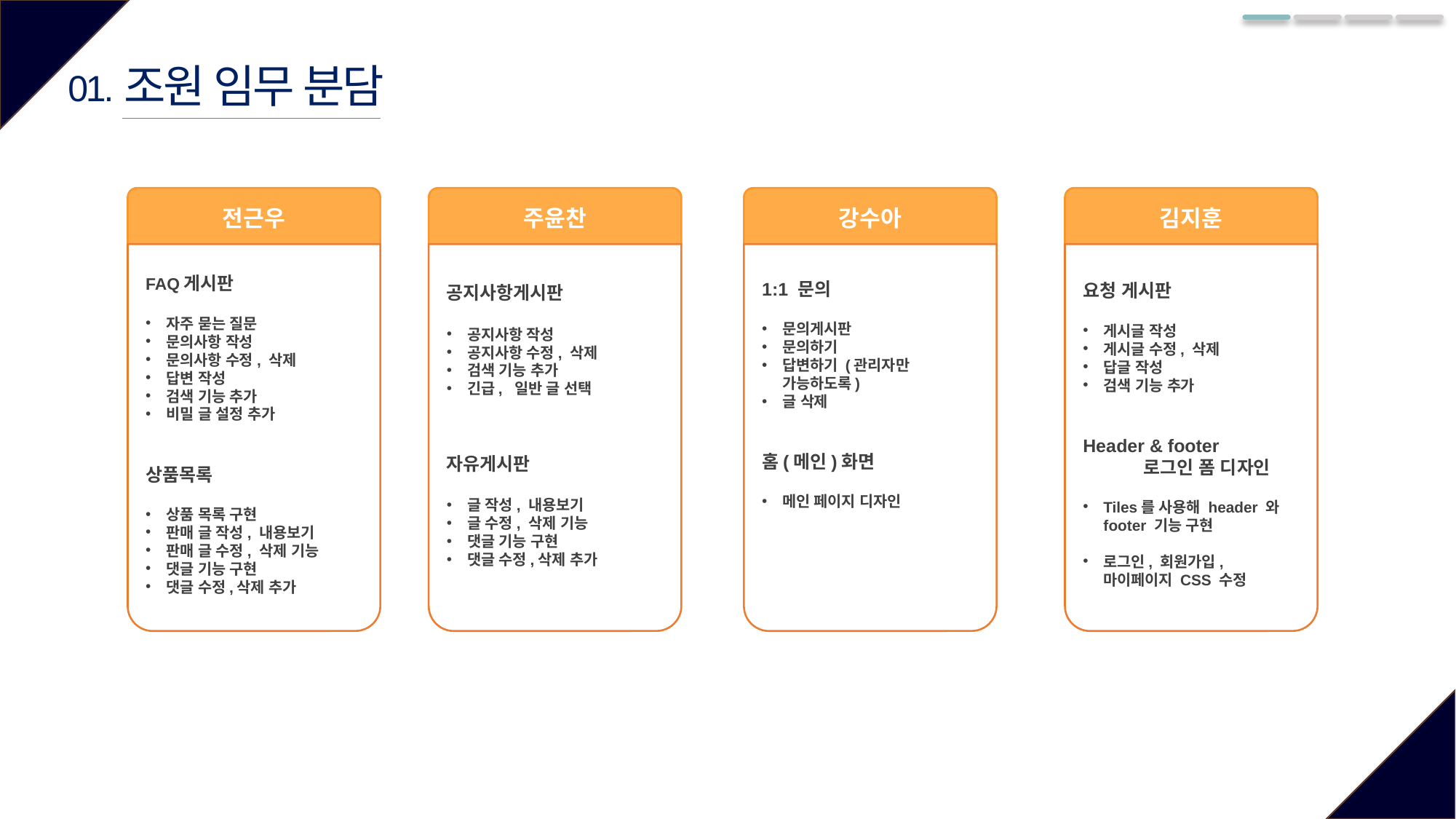

조원 임무 분담
01.
전근우
FAQ게시판

자주 묻는 질문
문의사항 작성
문의사항 수정, 삭제
답변 작성
검색 기능 추가
비밀 글 설정 추가

상품목록

상품 목록 구현
판매 글 작성, 내용보기
판매 글 수정, 삭제 기능
댓글 기능 구현
댓글 수정,삭제 추가
주윤찬
공지사항게시판

공지사항 작성
공지사항 수정, 삭제
검색 기능 추가
긴급,  일반 글 선택

자유게시판

글 작성, 내용보기
글 수정, 삭제 기능
댓글 기능 구현
댓글 수정,삭제 추가

강수아
1:1 문의

문의게시판
문의하기
답변하기 (관리자만 가능하도록)
글 삭제

홈(메인)화면

메인 페이지 디자인

김지훈
요청 게시판

게시글 작성
게시글 수정, 삭제
답글 작성
검색 기능 추가

Header & footer
           로그인 폼 디자인

Tiles를 사용해 header 와 footer 기능 구현

로그인, 회원가입, 마이페이지 CSS 수정